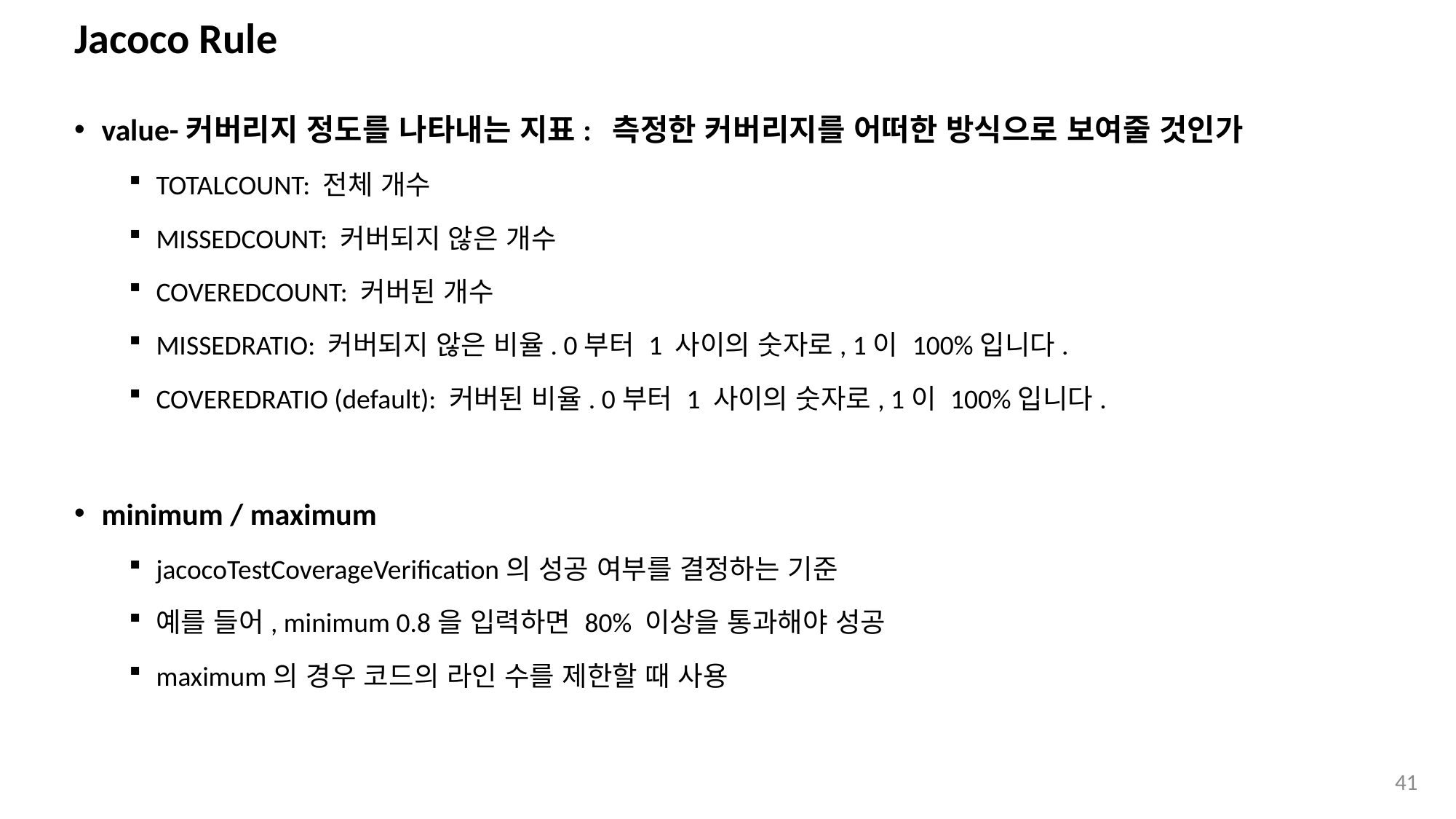

# Jacoco Rule
value-커버리지 정도를 나타내는 지표:  측정한 커버리지를 어떠한 방식으로 보여줄 것인가
TOTALCOUNT: 전체 개수
MISSEDCOUNT: 커버되지 않은 개수
COVEREDCOUNT: 커버된 개수
MISSEDRATIO: 커버되지 않은 비율. 0부터 1 사이의 숫자로, 1이 100%입니다.
COVEREDRATIO (default): 커버된 비율. 0부터 1 사이의 숫자로, 1이 100%입니다.

minimum / maximum
jacocoTestCoverageVerification의 성공 여부를 결정하는 기준
예를 들어, minimum 0.8을 입력하면 80% 이상을 통과해야 성공
maximum의 경우 코드의 라인 수를 제한할 때 사용
41